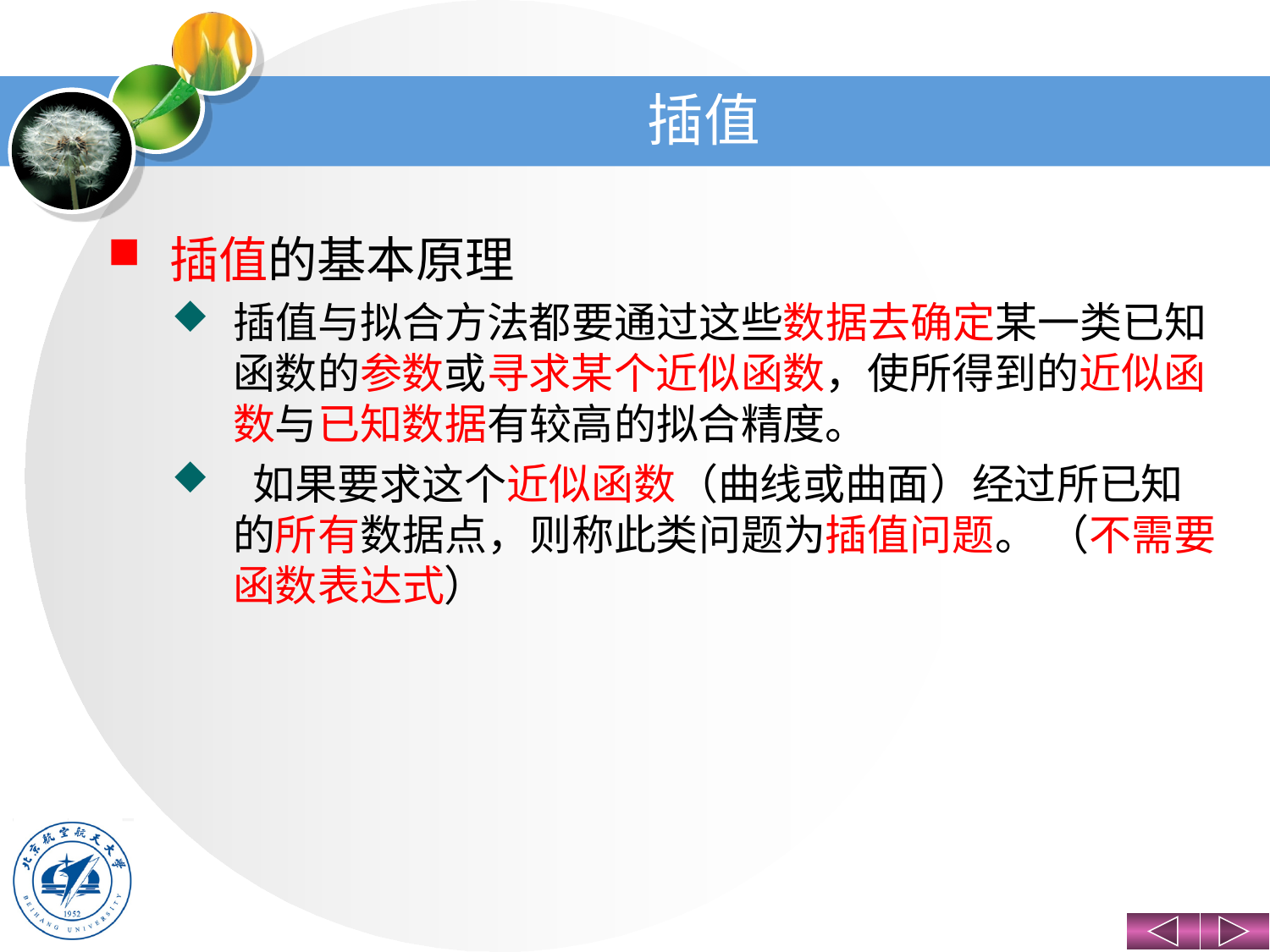

# 插值
插值的基本原理
插值与拟合方法都要通过这些数据去确定某一类已知函数的参数或寻求某个近似函数，使所得到的近似函数与已知数据有较高的拟合精度。
 如果要求这个近似函数（曲线或曲面）经过所已知的所有数据点，则称此类问题为插值问题。 （不需要函数表达式）

47